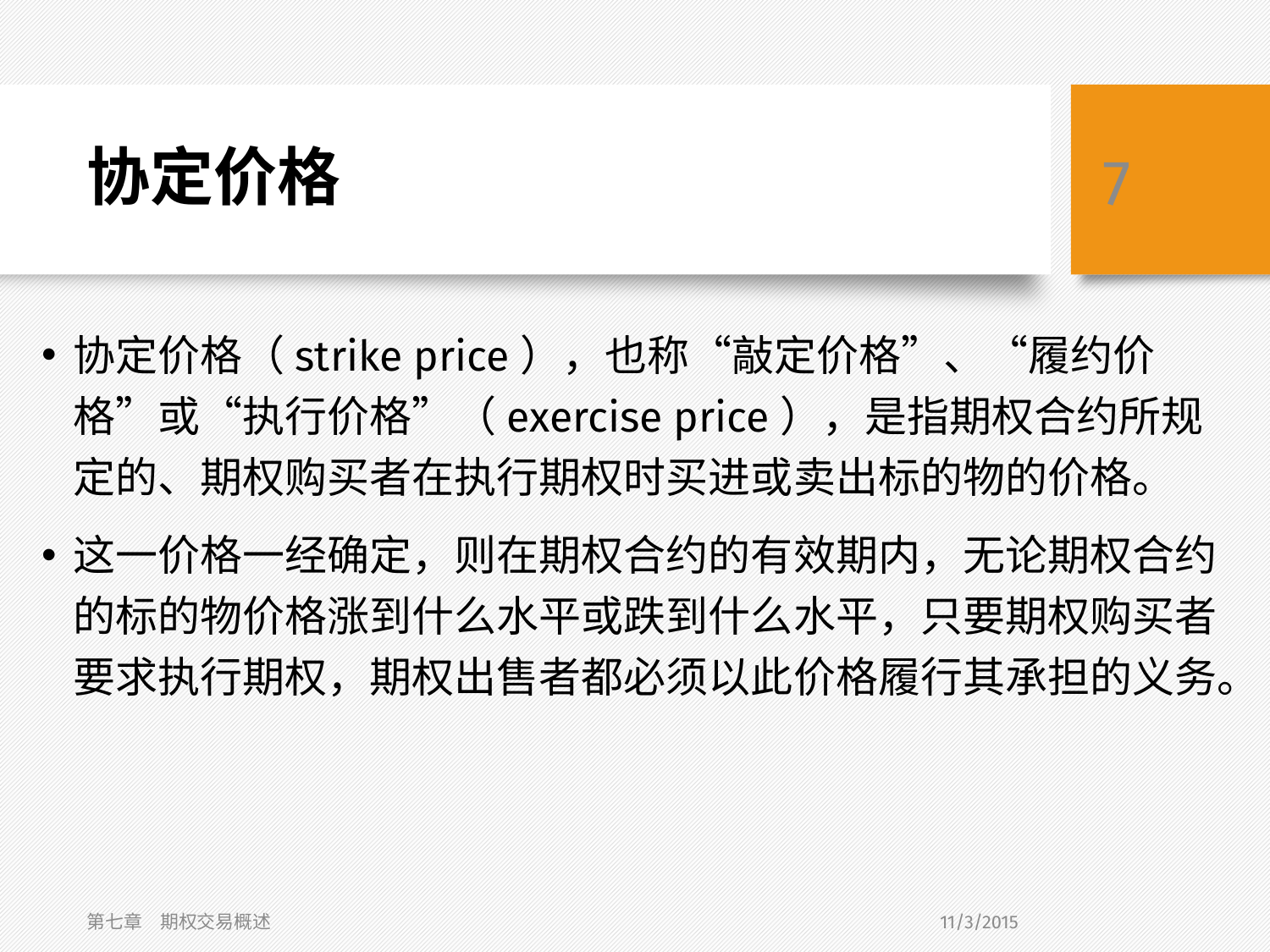

# 协定价格
7
协定价格（strike price），也称“敲定价格”、“履约价格”或“执行价格”（exercise price），是指期权合约所规定的、期权购买者在执行期权时买进或卖出标的物的价格。
这一价格一经确定，则在期权合约的有效期内，无论期权合约的标的物价格涨到什么水平或跌到什么水平，只要期权购买者要求执行期权，期权出售者都必须以此价格履行其承担的义务。
11/3/2015
第七章　期权交易概述